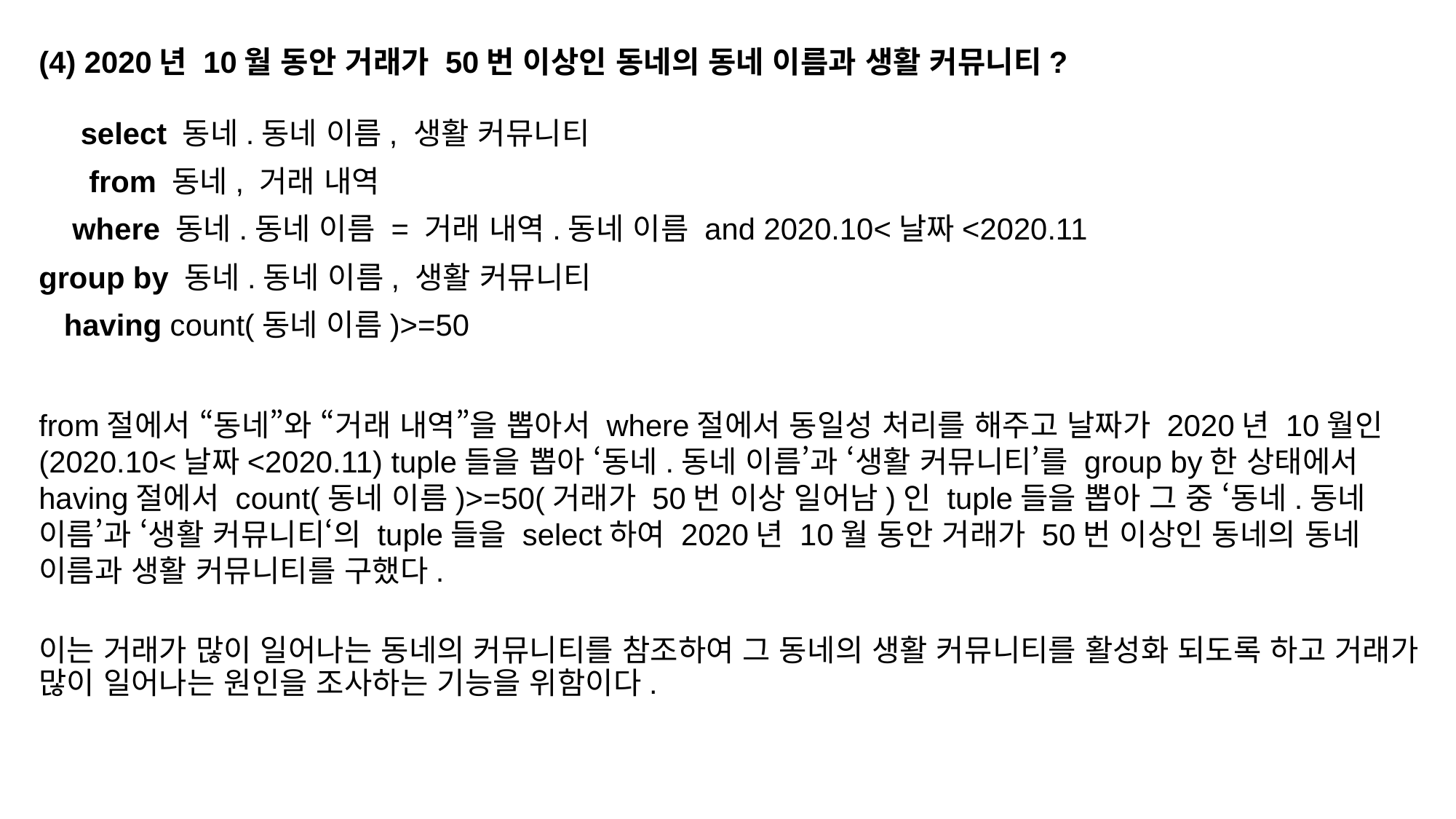

(4) 2020년 10월 동안 거래가 50번 이상인 동네의 동네 이름과 생활 커뮤니티?

     select 동네.동네 이름, 생활 커뮤니티
      from 동네, 거래 내역
    where 동네.동네 이름 = 거래 내역.동네 이름 and 2020.10<날짜<2020.11
group by 동네.동네 이름, 생활 커뮤니티
   having count(동네 이름)>=50

from절에서 “동네”와 “거래 내역”을 뽑아서 where절에서 동일성 처리를 해주고 날짜가 2020년 10월인 (2020.10<날짜<2020.11) tuple들을 뽑아 ‘동네.동네 이름’과 ‘생활 커뮤니티’를 group by한 상태에서 having절에서 count(동네 이름)>=50(거래가 50번 이상 일어남)인 tuple들을 뽑아 그 중 ‘동네.동네 이름’과 ‘생활 커뮤니티‘의 tuple들을 select하여 2020년 10월 동안 거래가 50번 이상인 동네의 동네 이름과 생활 커뮤니티를 구했다.

이는 거래가 많이 일어나는 동네의 커뮤니티를 참조하여 그 동네의 생활 커뮤니티를 활성화 되도록 하고 거래가 많이 일어나는 원인을 조사하는 기능을 위함이다.